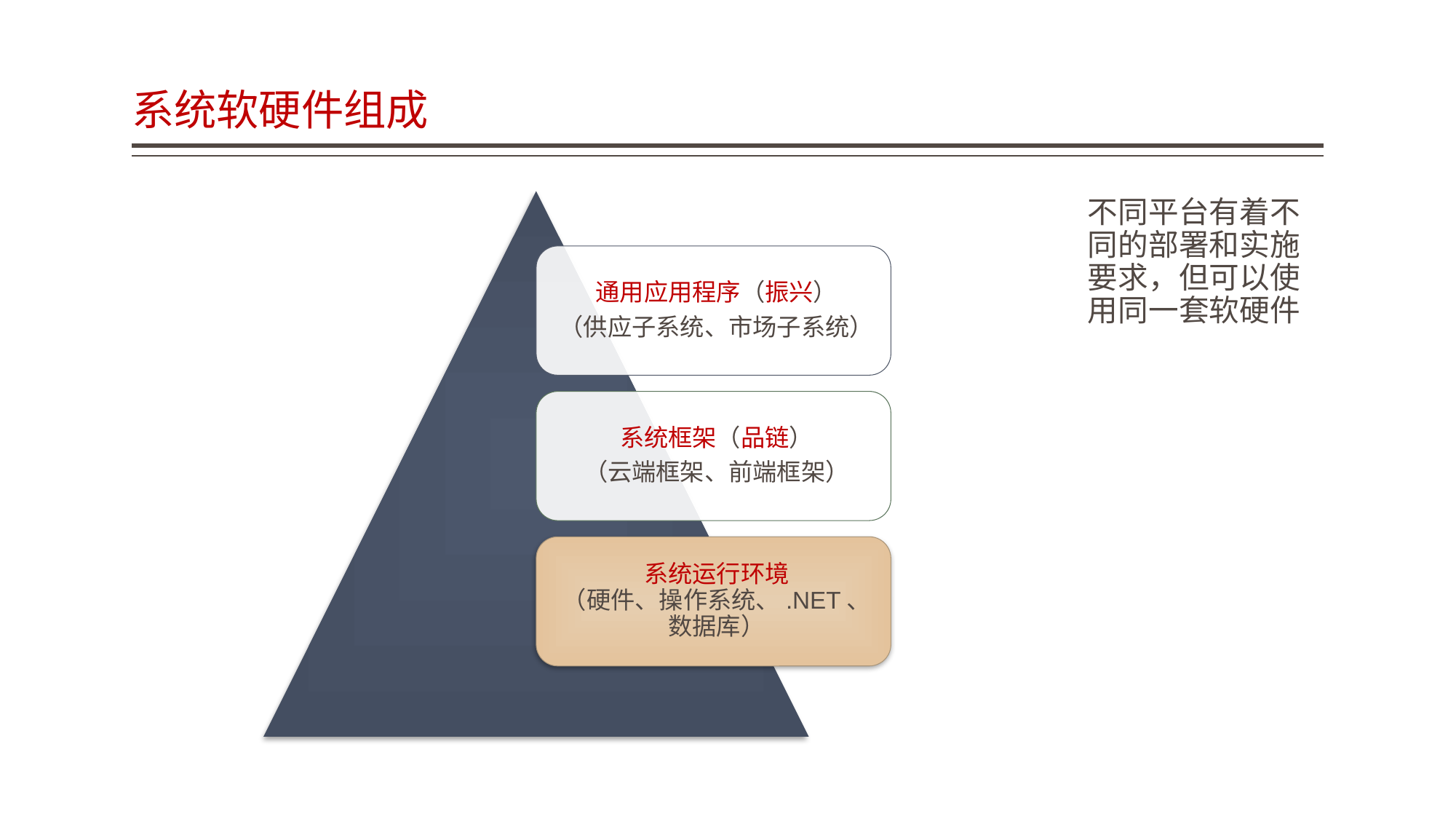

# 系统软硬件组成
通用应用程序（振兴）
（供应子系统、市场子系统）
系统框架（品链）
（云端框架、前端框架）
系统运行环境
（硬件、操作系统、.NET、数据库）
不同平台有着不同的部署和实施要求，但可以使用同一套软硬件